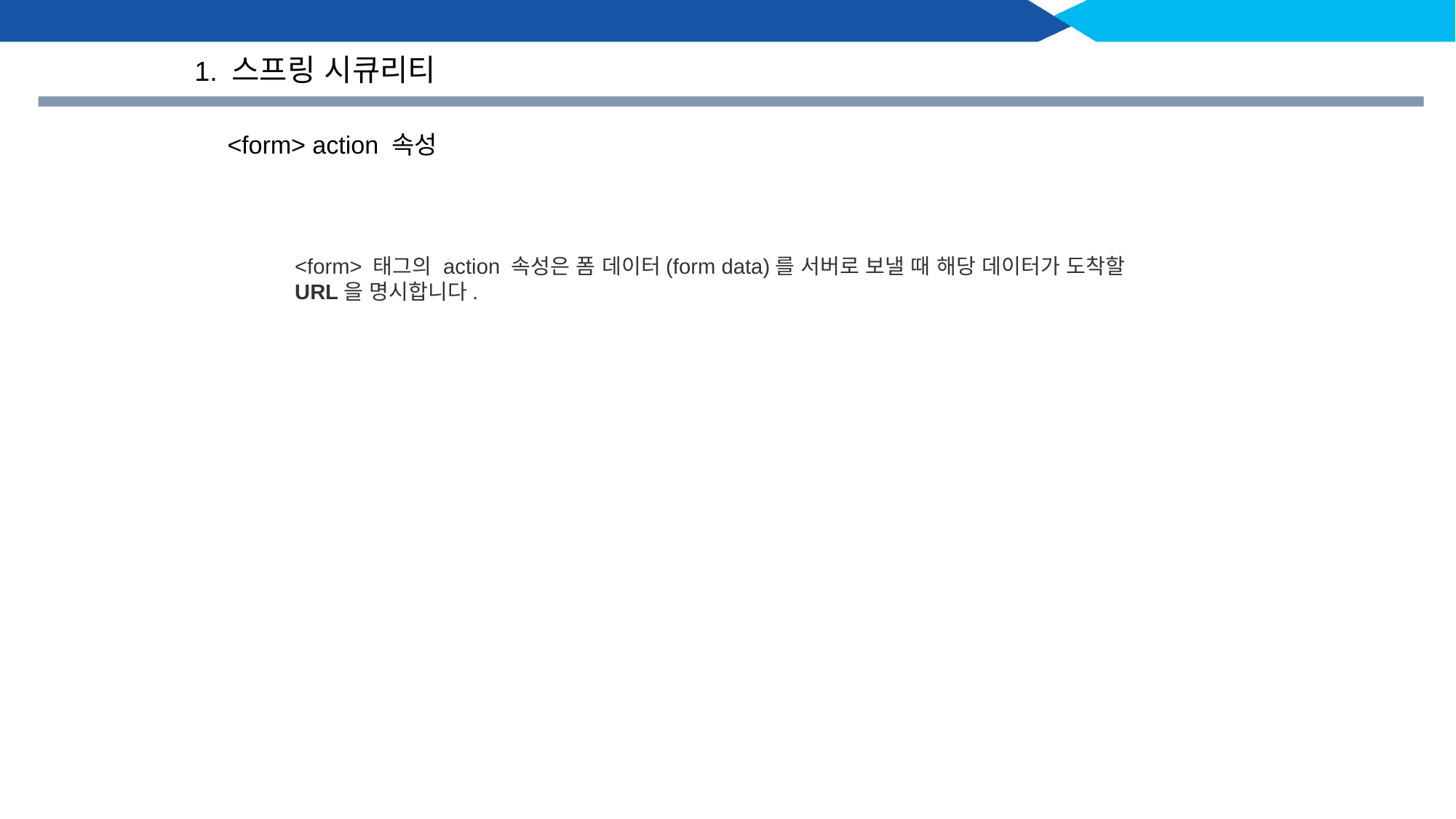

1. 스프링 시큐리티
<form> action 속성
<form> 태그의 action 속성은 폼 데이터(form data)를 서버로 보낼 때 해당 데이터가 도착할 URL을 명시합니다.